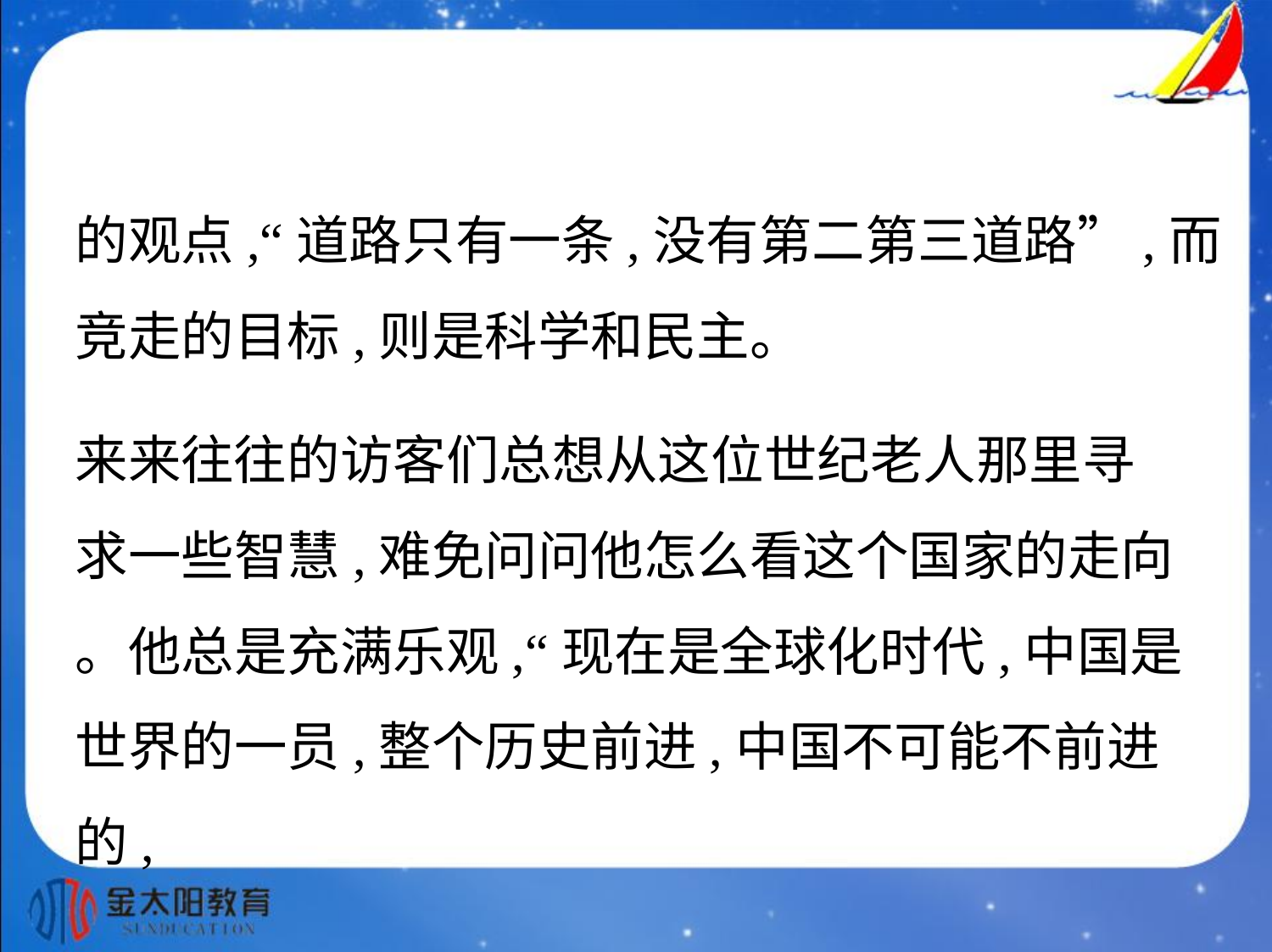

的观点,“道路只有一条,没有第二第三道路”,而
竞走的目标,则是科学和民主。
来来往往的访客们总想从这位世纪老人那里寻
求一些智慧,难免问问他怎么看这个国家的走向
。他总是充满乐观,“现在是全球化时代,中国是
世界的一员,整个历史前进,中国不可能不前进的,